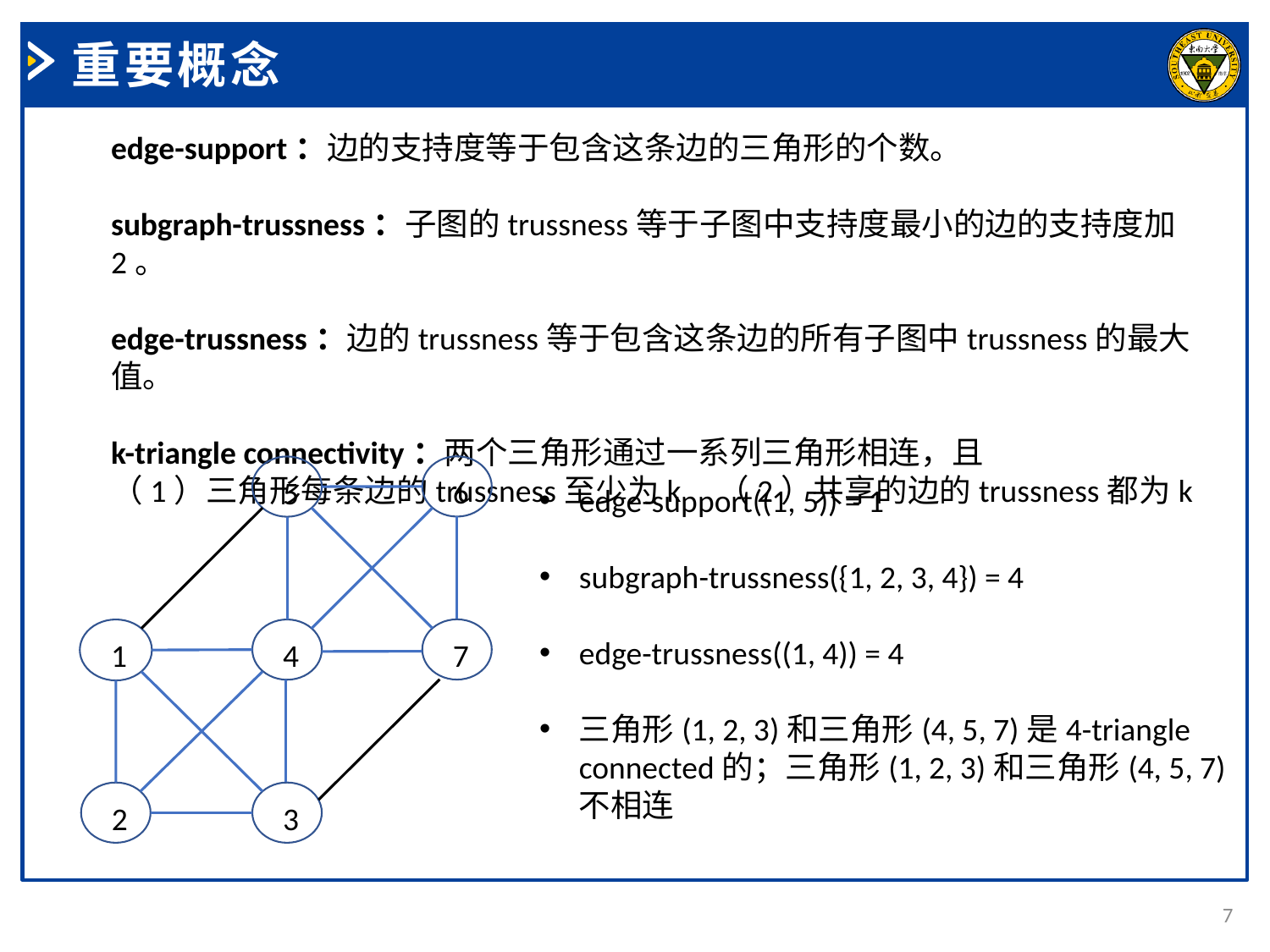

重要概念
edge-support：边的支持度等于包含这条边的三角形的个数。

subgraph-trussness：子图的trussness等于子图中支持度最小的边的支持度加2。

edge-trussness：边的trussness等于包含这条边的所有子图中trussness的最大值。

k-triangle connectivity：两个三角形通过一系列三角形相连，且
（1）三角形每条边的trussness至少为k    （2）共享的边的trussness都为k

6

5

7

1

4

2

3
edge-support((1, 5)) = 1

subgraph-trussness({1, 2, 3, 4}) = 4

edge-trussness((1, 4)) = 4

三角形(1, 2, 3)和三角形(4, 5, 7)是4-triangle connected的；三角形(1, 2, 3)和三角形(4, 5, 7)不相连

7